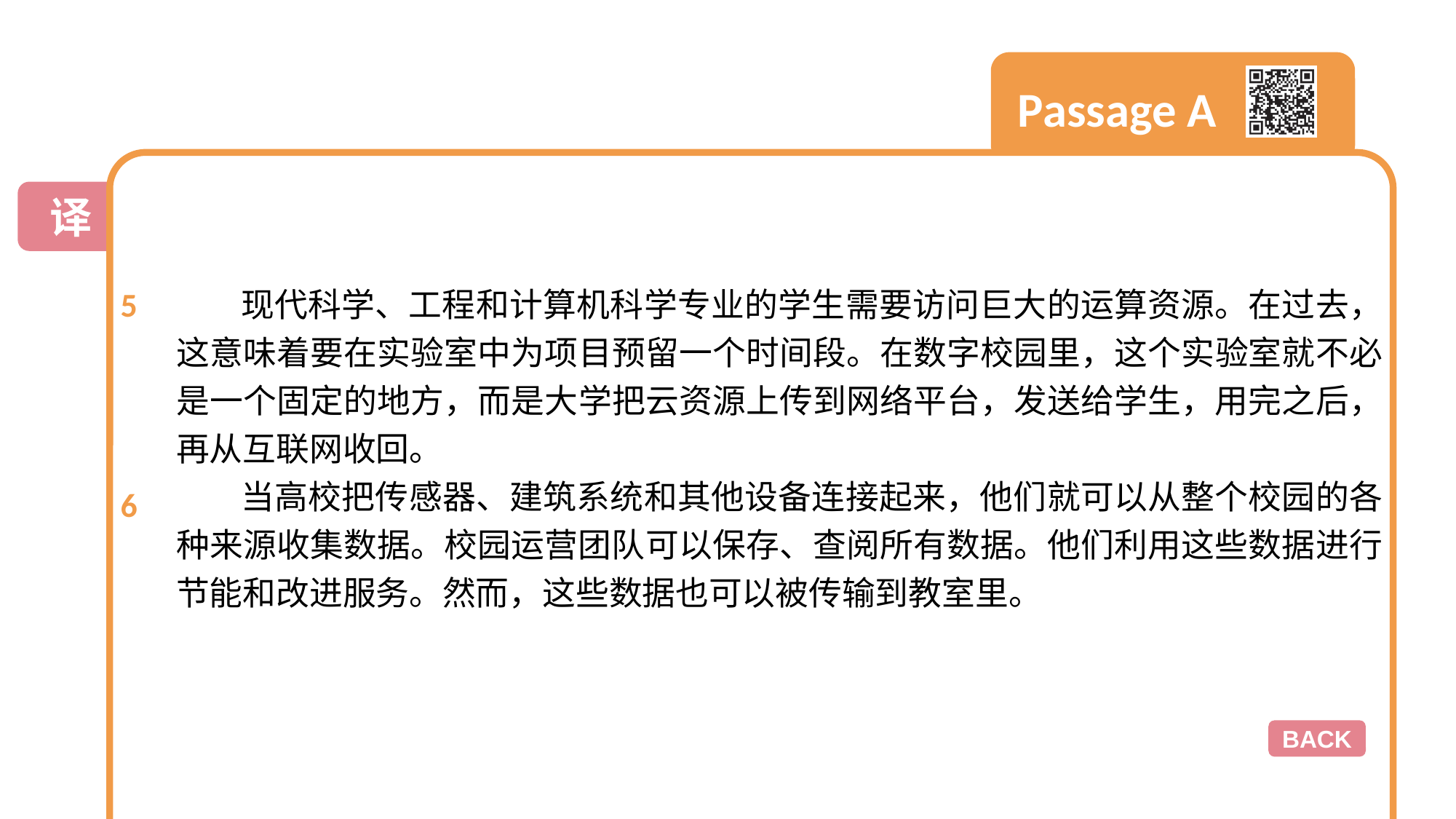

现代科学、工程和计算机科学专业的学生需要访问巨大的运算资源。在过去，这意味着要在实验室中为项目预留一个时间段。在数字校园里，这个实验室就不必是一个固定的地方，而是大学把云资源上传到网络平台，发送给学生，用完之后，再从互联网收回。
当高校把传感器、建筑系统和其他设备连接起来，他们就可以从整个校园的各种来源收集数据。校园运营团队可以保存、查阅所有数据。他们利用这些数据进行节能和改进服务。然而，这些数据也可以被传输到教室里。

5

6

BACK